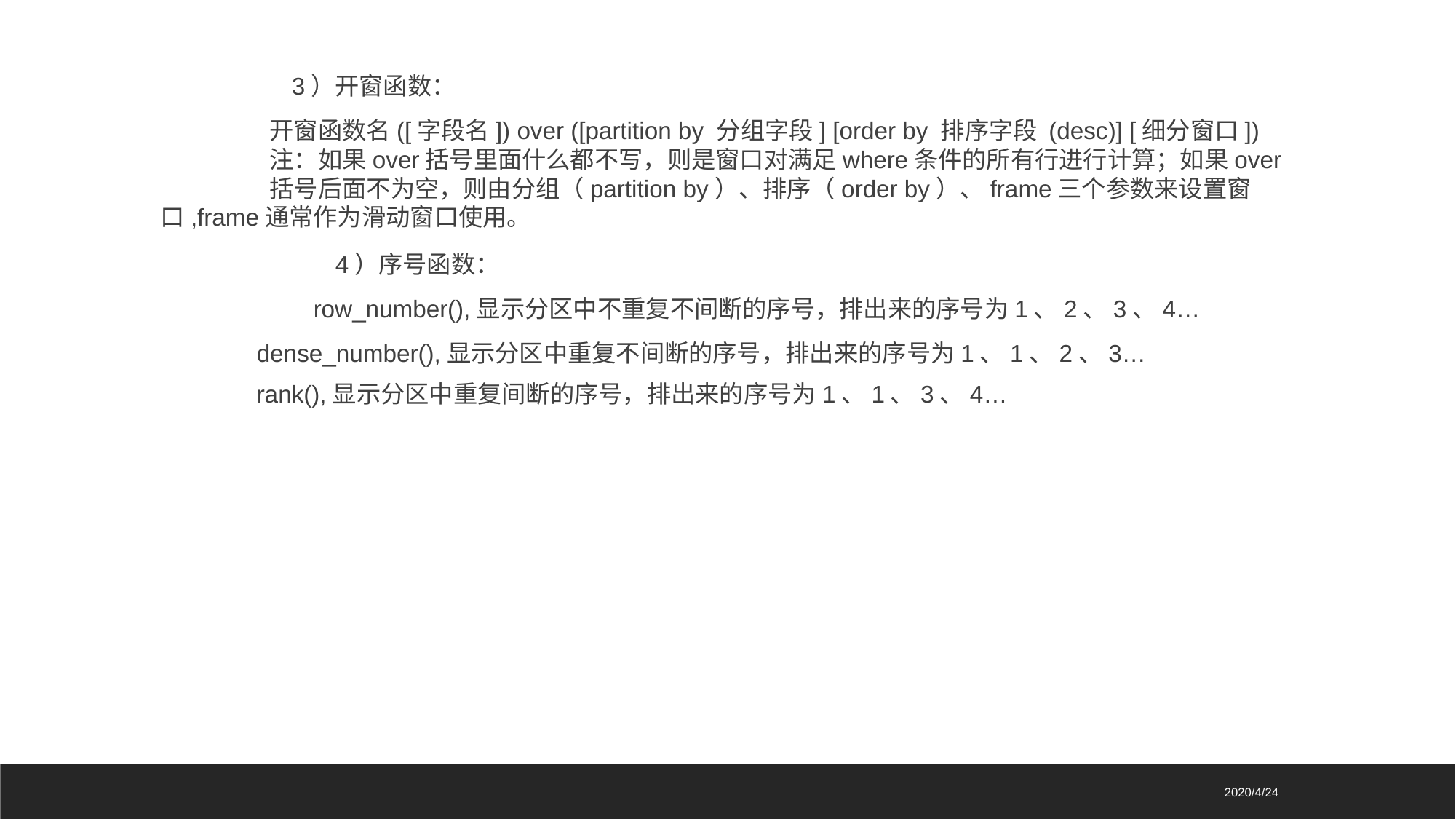

3）开窗函数：
	开窗函数名([字段名]) over ([partition by 分组字段] [order by 排序字段 (desc)] [细分窗口])   	注：如果over括号里面什么都不写，则是窗口对满足where条件的所有行进行计算；如果over	括号后面不为空，则由分组（partition by）、排序（order by）、frame三个参数来设置窗	口,frame通常作为滑动窗口使用。
	4）序号函数：
	row_number(),显示分区中不重复不间断的序号，排出来的序号为1、2、3、4…
          	dense_number(),显示分区中重复不间断的序号，排出来的序号为1、1、2、3…
          	rank(),显示分区中重复间断的序号，排出来的序号为1、1、3、4…

2020/4/24